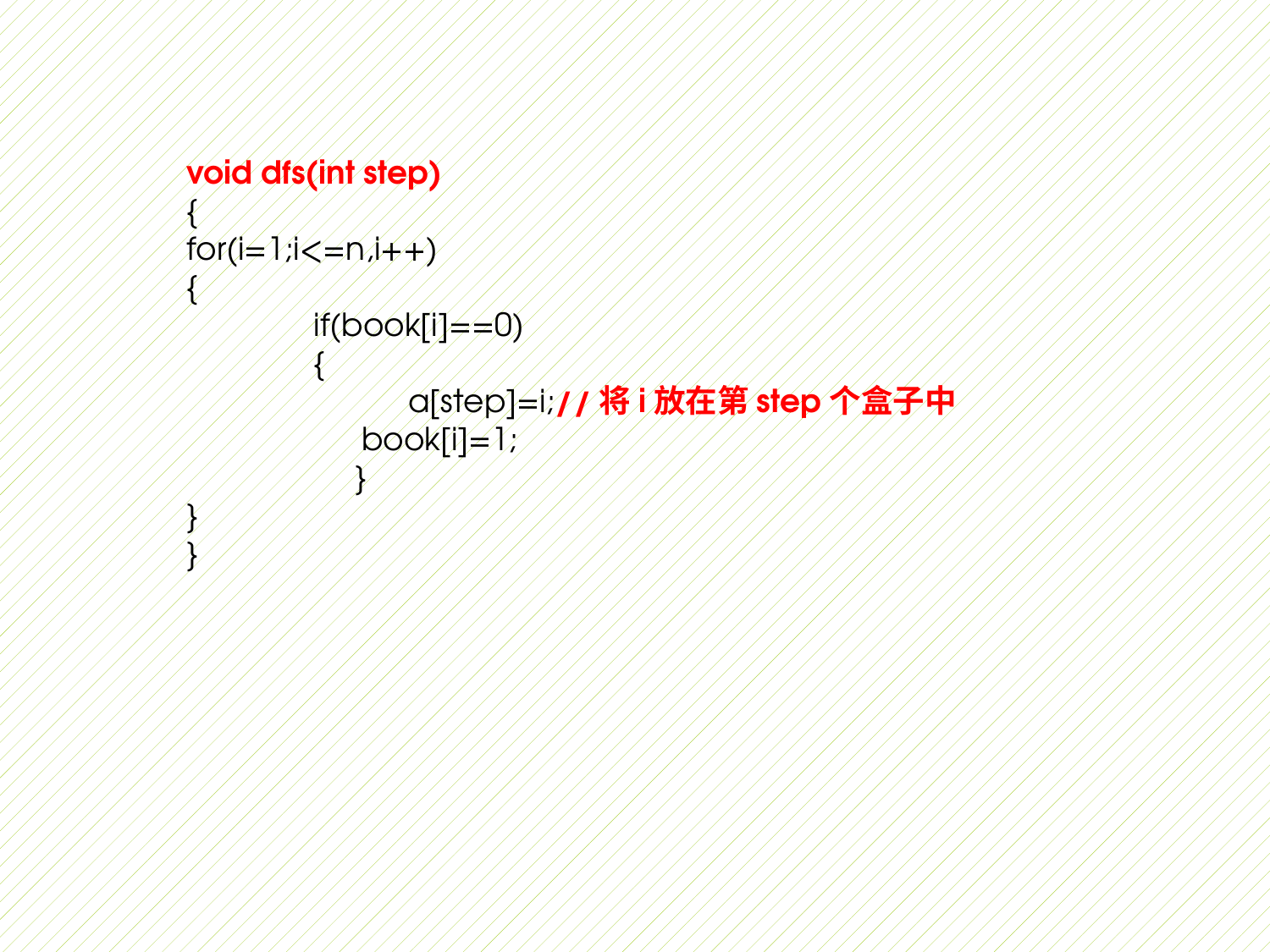

void dfs(int step)
{
for(i=1;i<=n,i++)
{
	if(book[i]==0)
	{
 	      a[step]=i;//将i放在第step个盒子中
               book[i]=1;
              	}
}
}